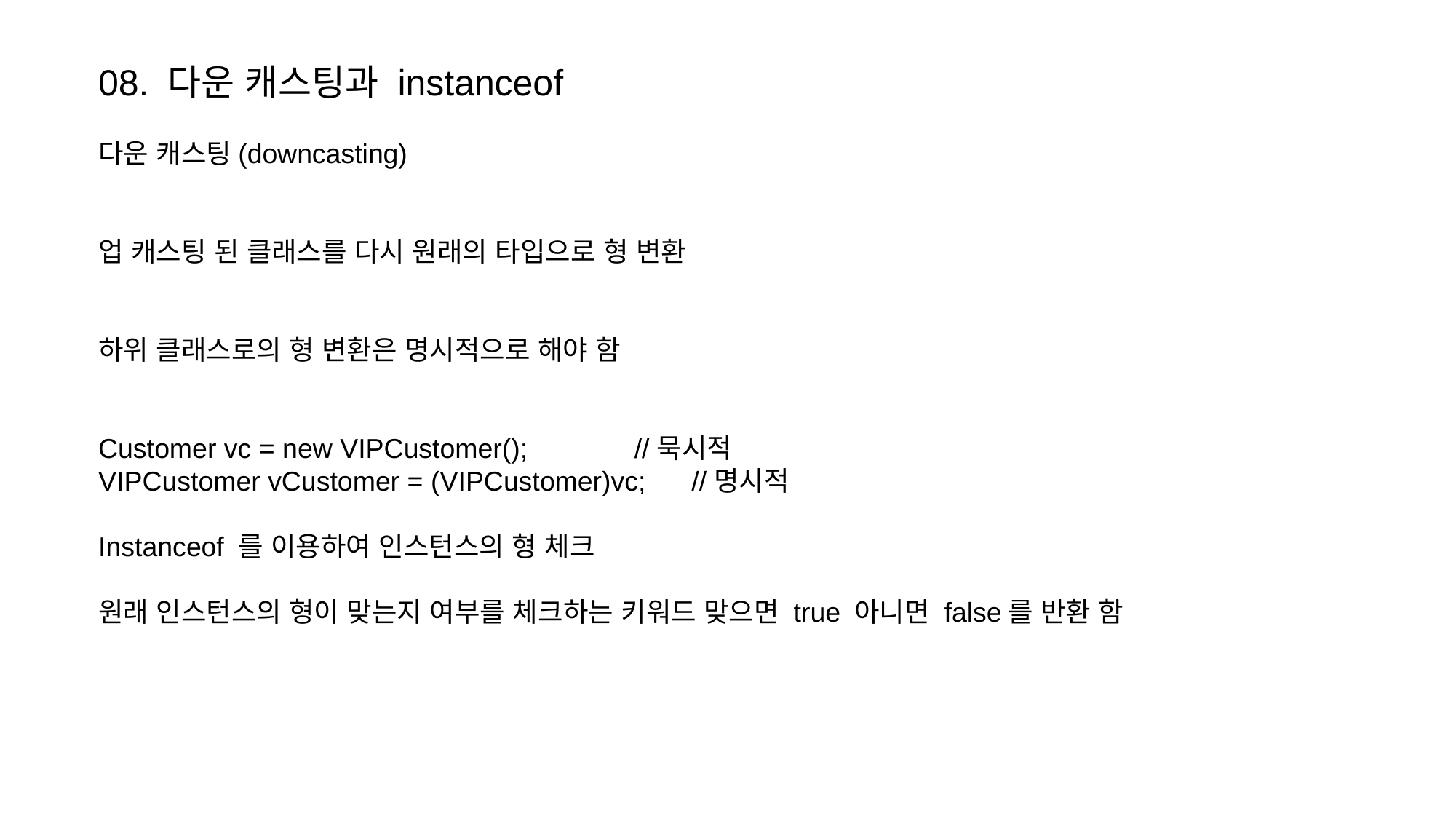

08. 다운 캐스팅과 instanceof

다운 캐스팅(downcasting)

업 캐스팅 된 클래스를 다시 원래의 타입으로 형 변환

하위 클래스로의 형 변환은 명시적으로 해야 함

Customer vc = new VIPCustomer();              //묵시적
VIPCustomer vCustomer = (VIPCustomer)vc;      //명시적

Instanceof 를 이용하여 인스턴스의 형 체크

원래 인스턴스의 형이 맞는지 여부를 체크하는 키워드 맞으면 true 아니면 false를 반환 함